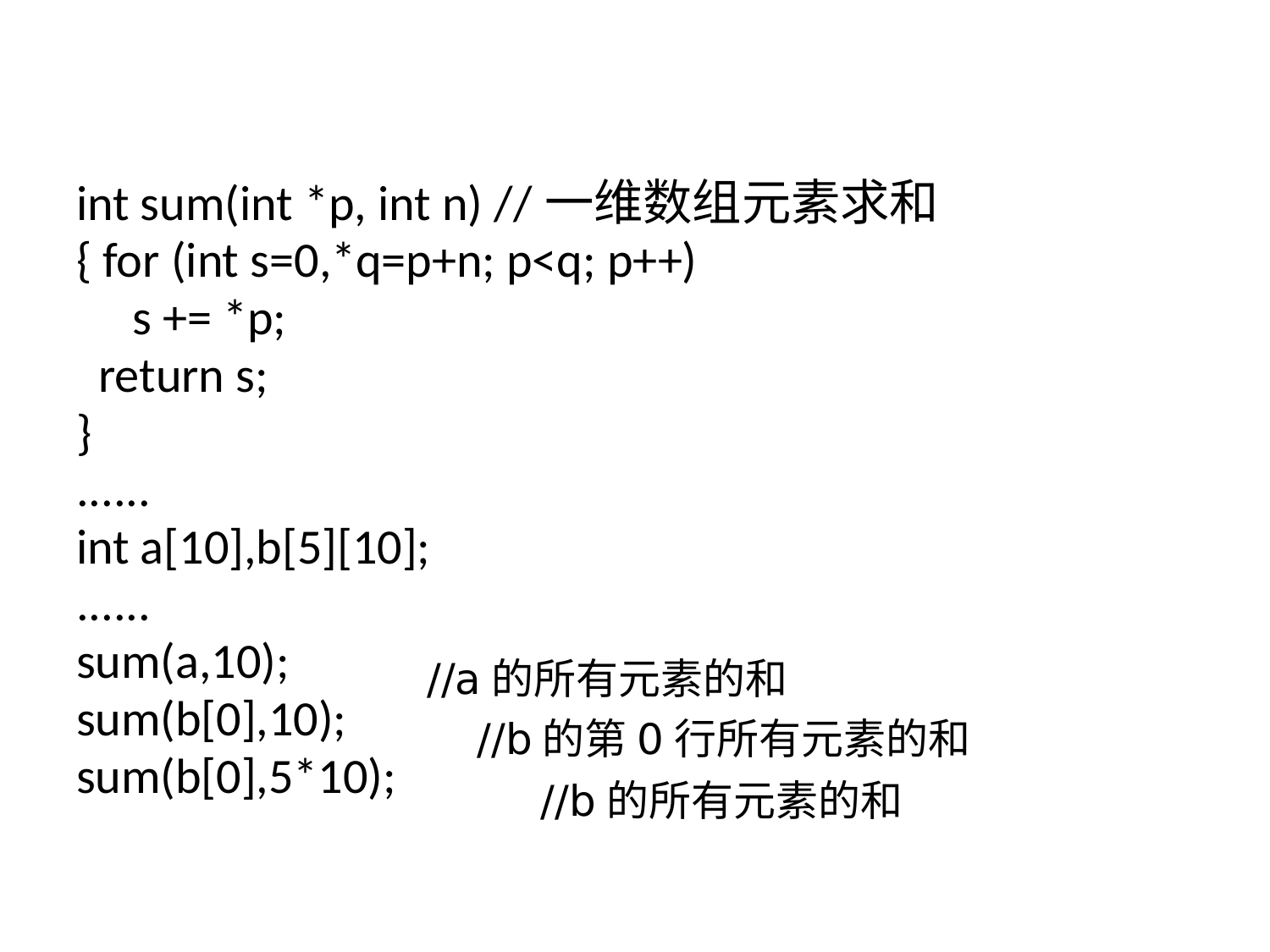

int sum(int *p, int n) //一维数组元素求和
{ for (int s=0,*q=p+n; p<q; p++)
     s += *p;
  return s;
}
......
int a[10],b[5][10];
......
sum(a,10);
sum(b[0],10);
sum(b[0],5*10);
//a的所有元素的和
//b的第0行所有元素的和
//b的所有元素的和